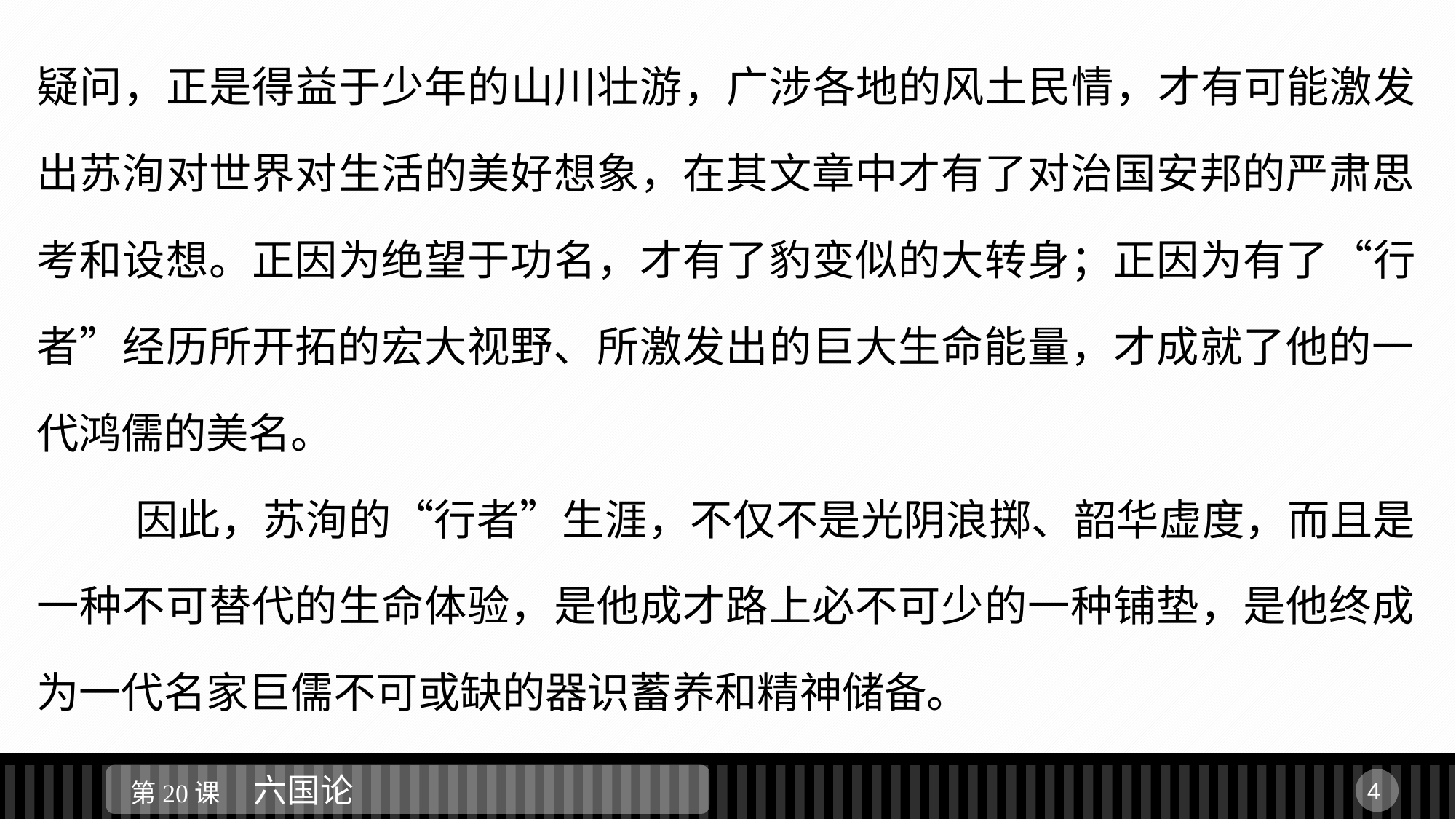

疑问，正是得益于少年的山川壮游，广涉各地的风土民情，才有可能激发出苏洵对世界对生活的美好想象，在其文章中才有了对治国安邦的严肃思考和设想。正因为绝望于功名，才有了豹变似的大转身；正因为有了“行者”经历所开拓的宏大视野、所激发出的巨大生命能量，才成就了他的一代鸿儒的美名。
         因此，苏洵的“行者”生涯，不仅不是光阴浪掷、韶华虚度，而且是一种不可替代的生命体验，是他成才路上必不可少的一种铺垫，是他终成为一代名家巨儒不可或缺的器识蓄养和精神储备。